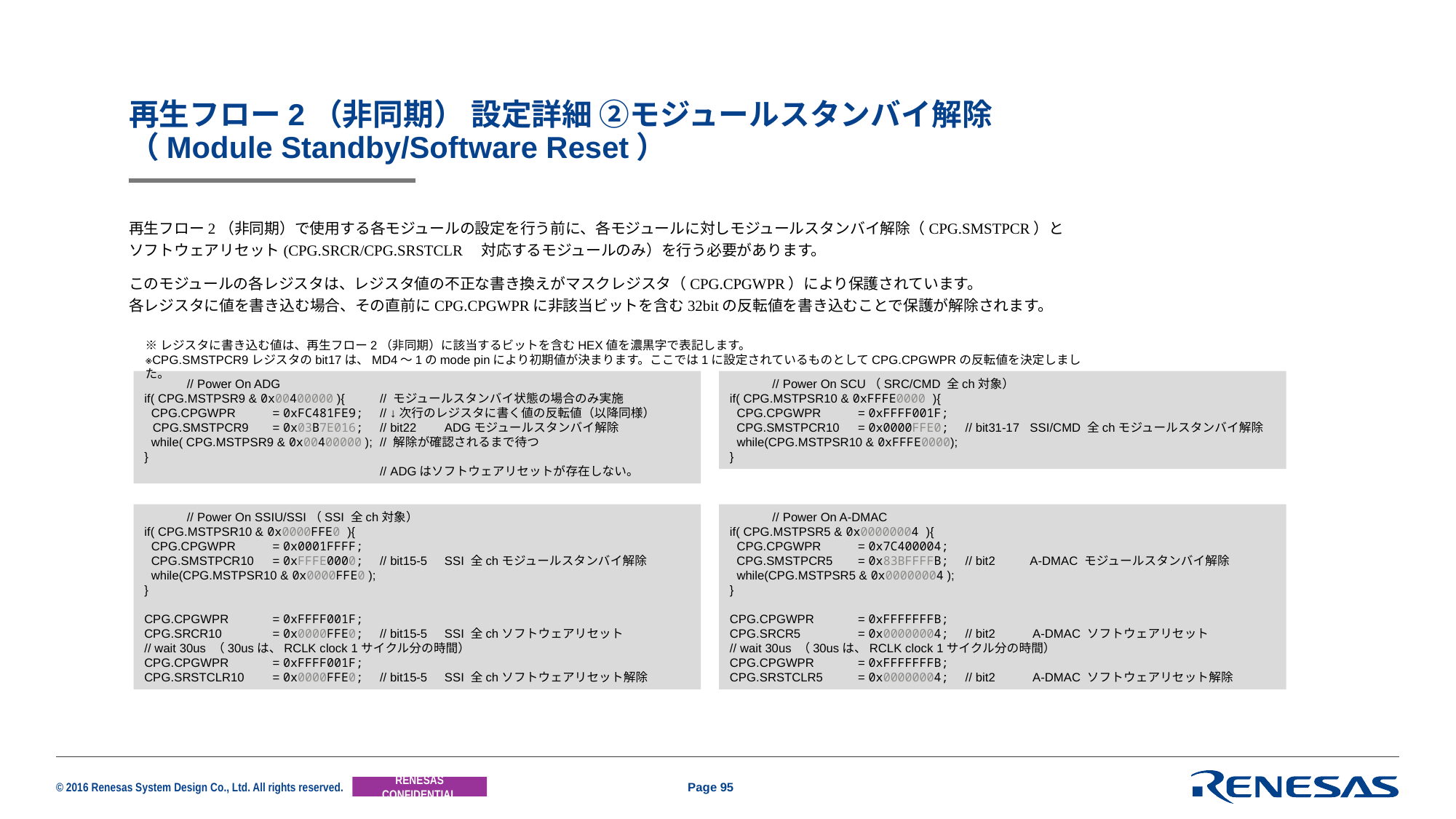

# 再生フロー2（非同期） 設定詳細 ②モジュールスタンバイ解除 （Module Standby/Software Reset）
再生フロー2（非同期）で使用する各モジュールの設定を行う前に、各モジュールに対しモジュールスタンバイ解除（CPG.SMSTPCR）と
ソフトウェアリセット(CPG.SRCR/CPG.SRSTCLR　対応するモジュールのみ）を行う必要があります。
このモジュールの各レジスタは、レジスタ値の不正な書き換えがマスクレジスタ（CPG.CPGWPR）により保護されています。
各レジスタに値を書き込む場合、その直前にCPG.CPGWPRに非該当ビットを含む32bitの反転値を書き込むことで保護が解除されます。
※レジスタに書き込む値は、再生フロー2（非同期）に該当するビットを含むHEX値を濃黒字で表記します。
※CPG.SMSTPCR9レジスタのbit17は、MD4～1のmode pinにより初期値が決まります。ここでは1に設定されているものとしてCPG.CPGWPRの反転値を決定しました。
	// Power On ADG
if( CPG.MSTPSR9 & 0x00400000 ){	// モジュールスタンバイ状態の場合のみ実施
  CPG.CPGWPR	= 0xFC481FE9;	// ↓次行のレジスタに書く値の反転値（以降同様）
  CPG.SMSTPCR9	= 0x03B7E016; 	// bit22	ADGモジュールスタンバイ解除
  while( CPG.MSTPSR9 & 0x00400000 );	// 解除が確認されるまで待つ
}
	// ADGはソフトウェアリセットが存在しない。
	// Power On SCU（SRC/CMD 全ch対象）
if( CPG.MSTPSR10 & 0xFFFE0000 ){
  CPG.CPGWPR	= 0xFFFF001F;
  CPG.SMSTPCR10	= 0x0000FFE0; 	// bit31-17	SSI/CMD 全chモジュールスタンバイ解除
  while(CPG.MSTPSR10 & 0xFFFE0000);
}
	// Power On SSIU/SSI（SSI 全ch対象）
if( CPG.MSTPSR10 & 0x0000FFE0 ){
  CPG.CPGWPR	= 0x0001FFFF;
  CPG.SMSTPCR10	= 0xFFFE0000; 	// bit15-5	SSI 全chモジュールスタンバイ解除
  while(CPG.MSTPSR10 & 0x0000FFE0 );
}

CPG.CPGWPR	= 0xFFFF001F;
CPG.SRCR10	= 0x0000FFE0;	// bit15-5	SSI 全chソフトウェアリセット
// wait 30us （30usは、RCLK clock 1サイクル分の時間）
CPG.CPGWPR	= 0xFFFF001F;
CPG.SRSTCLR10	= 0x0000FFE0;	// bit15-5	SSI 全chソフトウェアリセット解除
	// Power On A-DMAC
if( CPG.MSTPSR5 & 0x00000004 ){
  CPG.CPGWPR	= 0x7C400004;
  CPG.SMSTPCR5	= 0x83BFFFFB; 	// bit2	A-DMAC モジュールスタンバイ解除
  while(CPG.MSTPSR5 & 0x00000004 );
}

CPG.CPGWPR	= 0xFFFFFFFB;
CPG.SRCR5	= 0x00000004;	// bit2	 A-DMAC ソフトウェアリセット
// wait 30us （30usは、RCLK clock 1サイクル分の時間）
CPG.CPGWPR	= 0xFFFFFFFB;
CPG.SRSTCLR5	= 0x00000004;	// bit2	 A-DMAC ソフトウェアリセット解除
Page 95